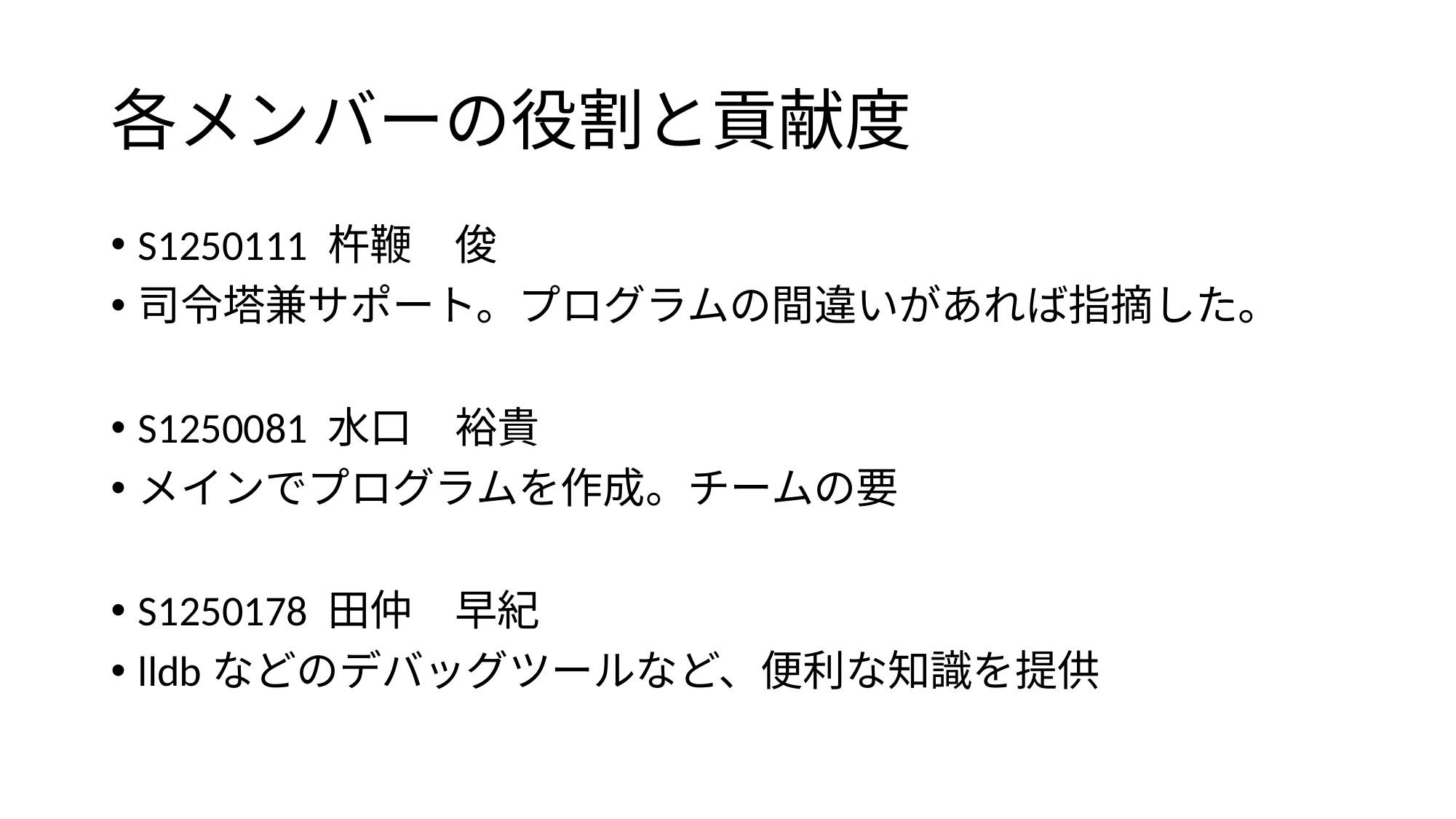

# 各メンバーの役割と貢献度
S1250111 杵鞭　俊
司令塔兼サポート。プログラムの間違いがあれば指摘した。

S1250081 水口　裕貴
メインでプログラムを作成。チームの要

S1250178 田仲　早紀
lldbなどのデバッグツールなど、便利な知識を提供